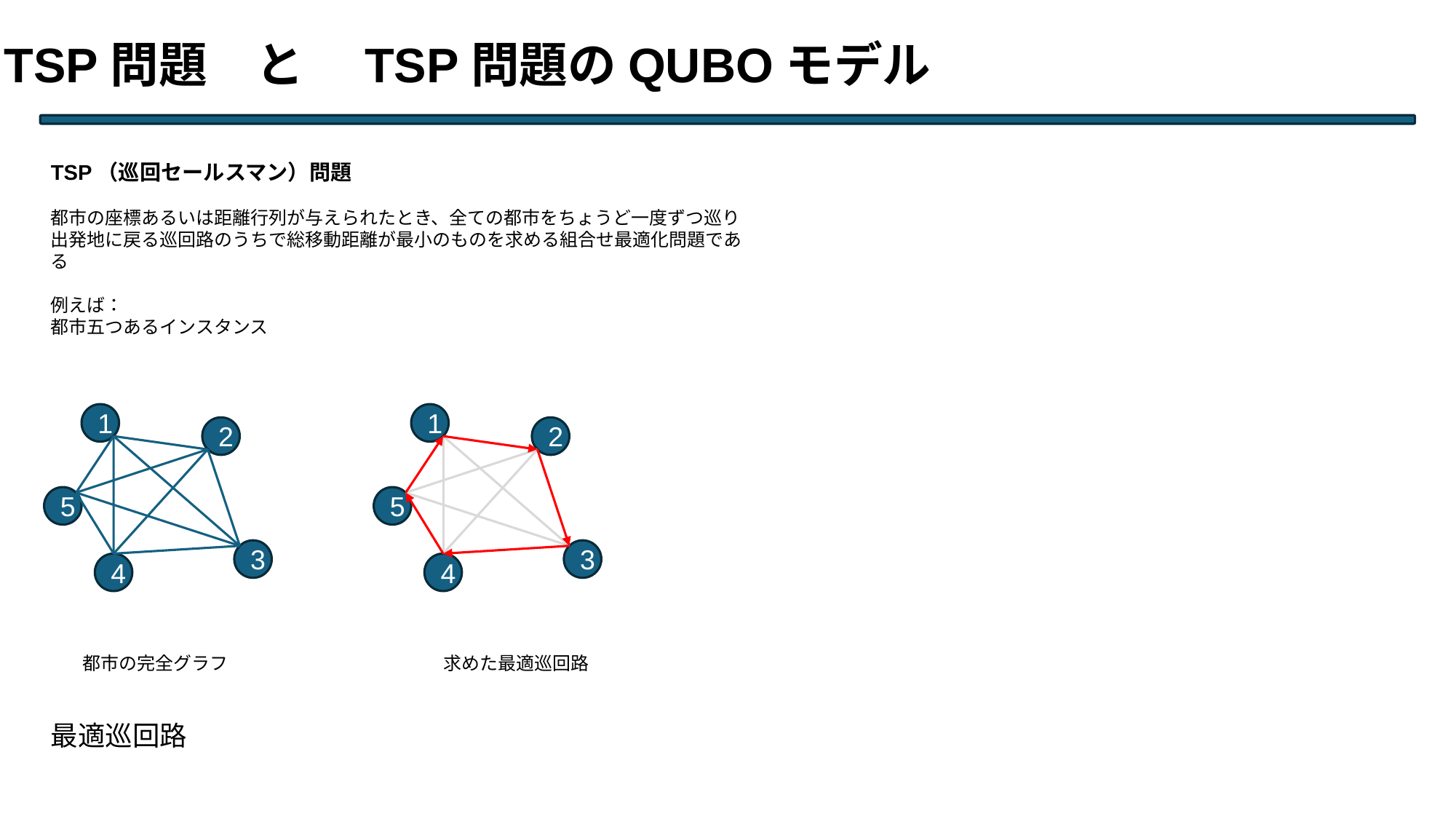

TSP問題　と　TSP問題のQUBOモデル

TSP（巡回セールスマン）問題

都市の座標あるいは距離行列が与えられたとき、全ての都市をちょうど一度ずつ巡り出発地に戻る巡回路のうちで総移動距離が最小のものを求める組合せ最適化問題である

例えば：
都市五つあるインスタンス
1
2
5
3
4
1
2
5
3
4
求めた最適巡回路
都市の完全グラフ
最適巡回路